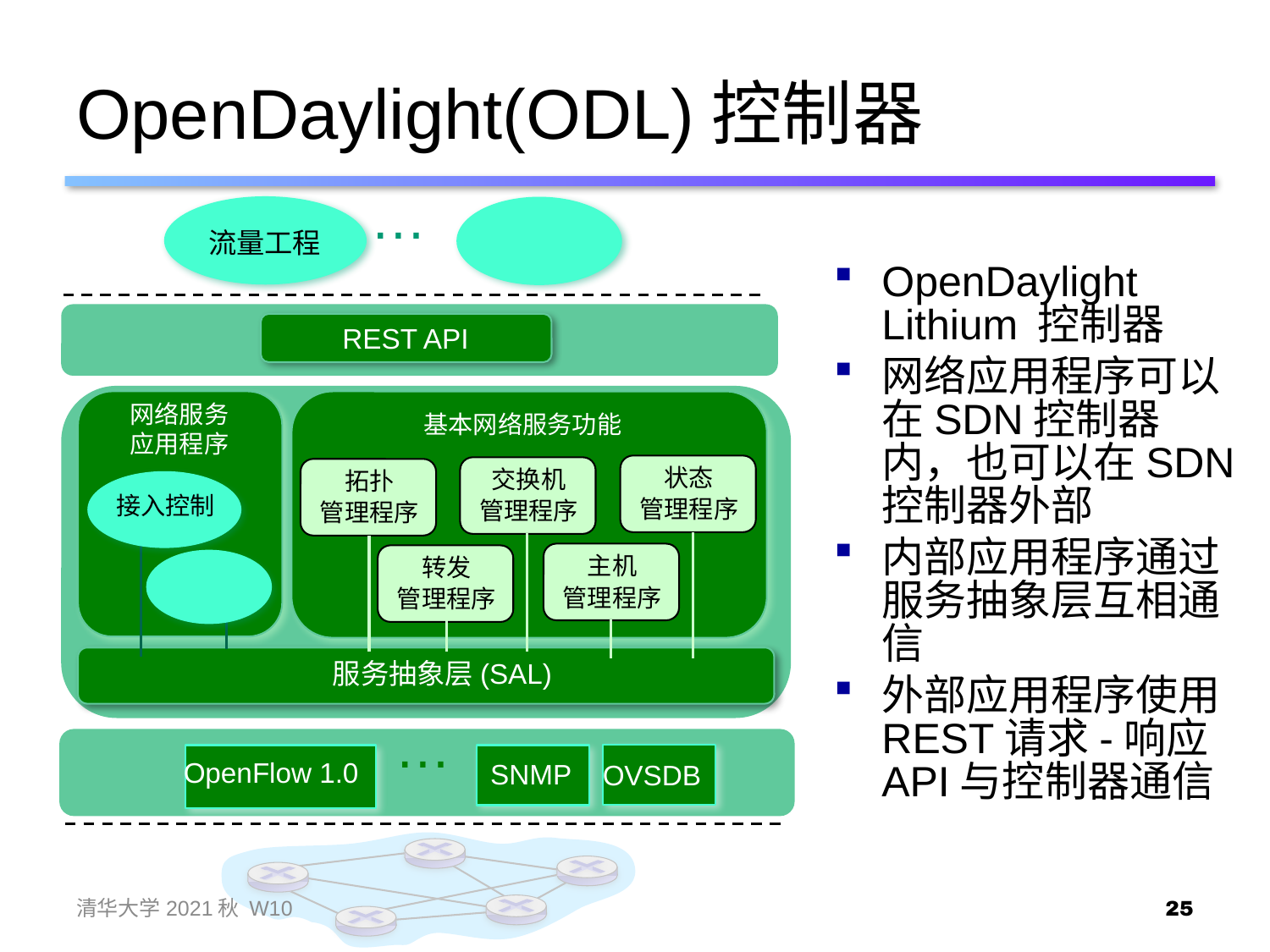

# OpenDaylight(ODL)控制器

…

流量工程
OpenDaylight Lithium 控制器
网络应用程序可以在SDN控制器内，也可以在SDN控制器外部
内部应用程序通过服务抽象层互相通信
外部应用程序使用REST请求-响应API与控制器通信

REST API

网络服务
应用程序
基本网络服务功能
状态
管理程序

交换机
管理程序

拓扑
管理程序

接入控制

主机
管理程序

转发
管理程序

服务抽象层(SAL)
…

OVSDB

SNMP

OpenFlow 1.0

清华大学2021秋 W10
25